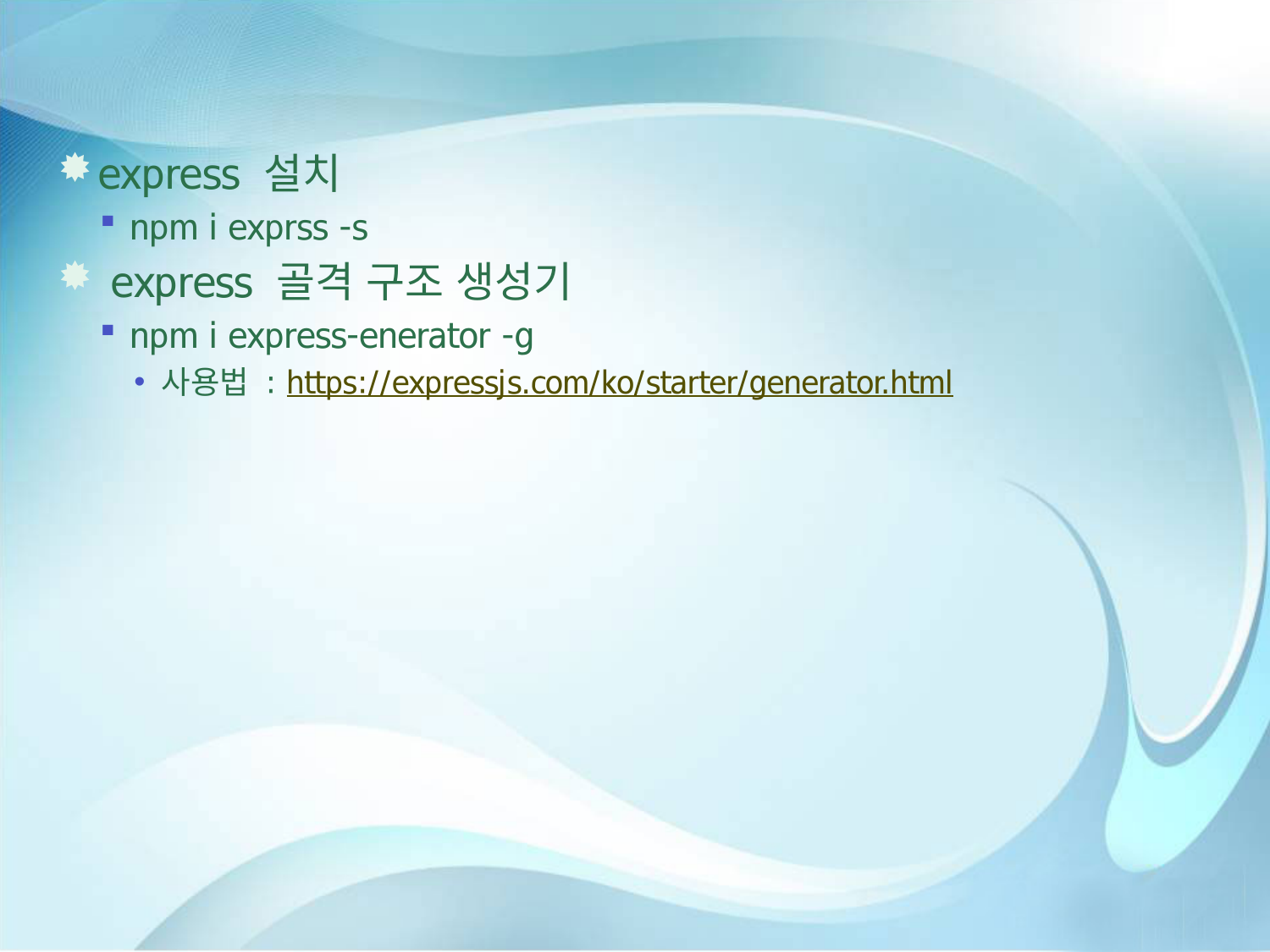

#
express 설치
npm i exprss -s
 express 골격 구조 생성기
npm i express-enerator -g
사용법 : https://expressjs.com/ko/starter/generator.html